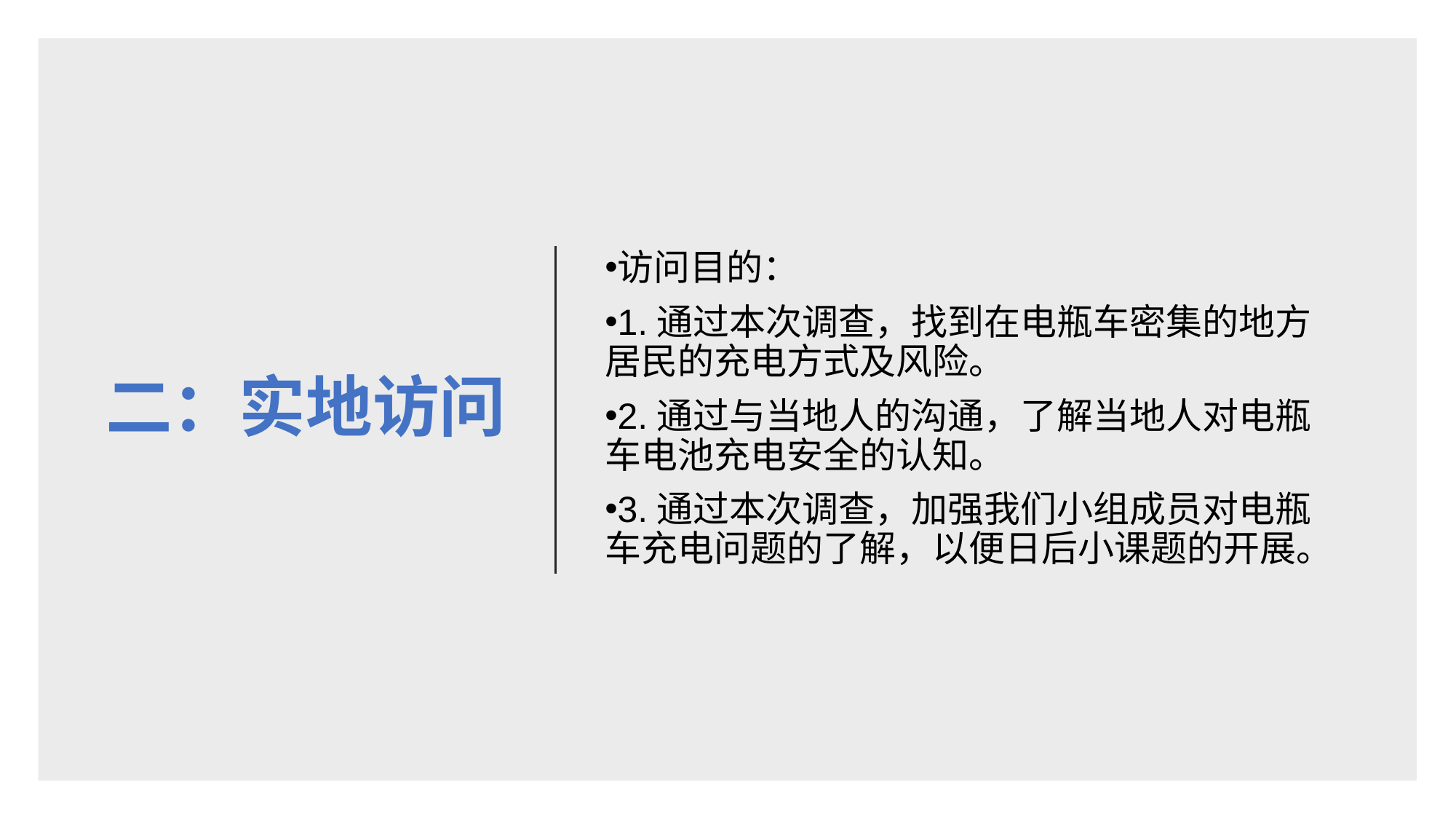

# 二：实地访问
访问目的：
1.通过本次调查，找到在电瓶车密集的地方居民的充电方式及风险。
2.通过与当地人的沟通，了解当地人对电瓶车电池充电安全的认知。
3.通过本次调查，加强我们小组成员对电瓶车充电问题的了解，以便日后小课题的开展。